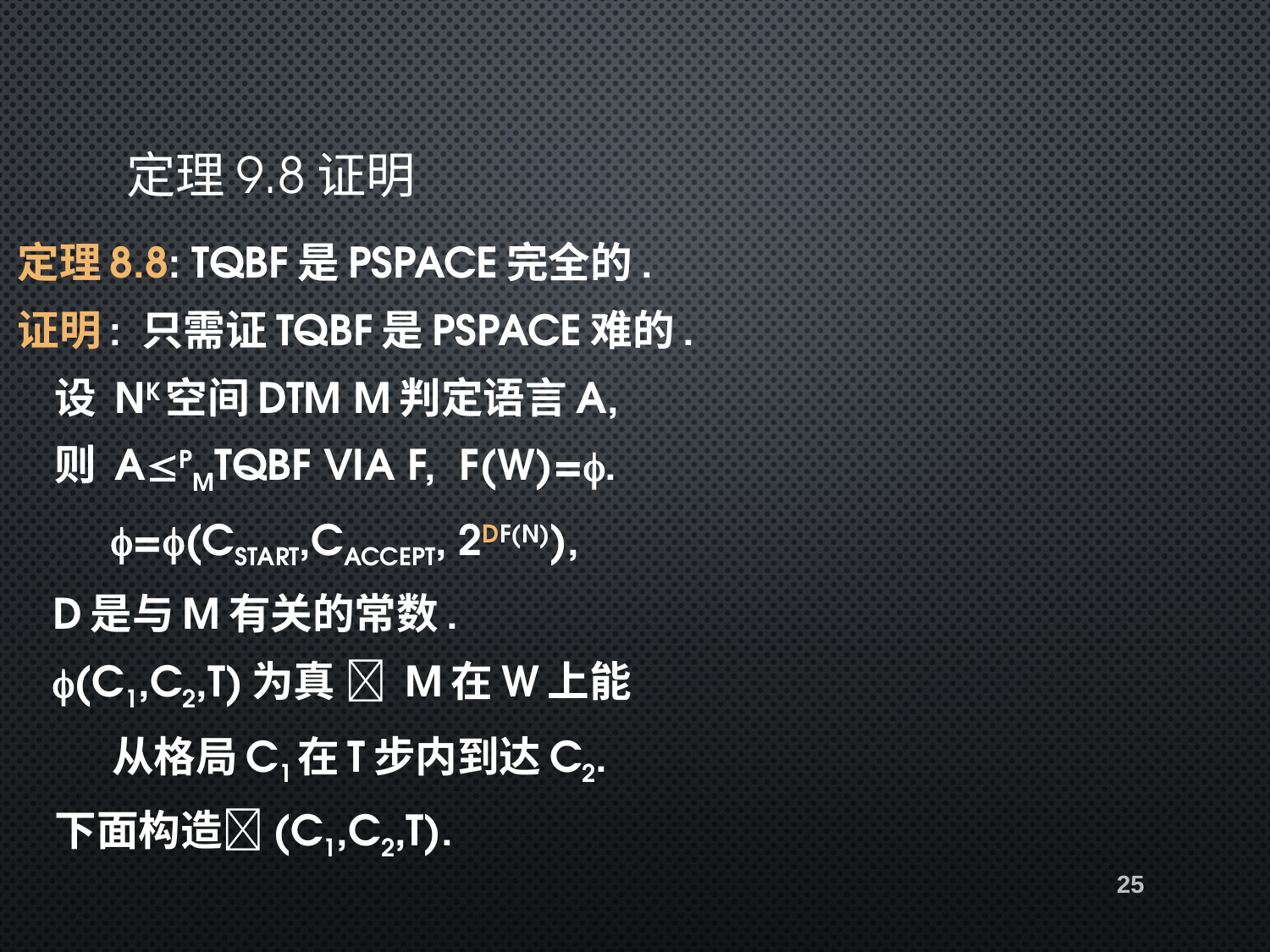

# 定理9.8证明
定理8.8: TQBF是PSPACE完全的.
证明: 只需证TQBF是PSPACE难的.
   设 nk空间DTM M判定语言A,
   则 A≤pmTQBF via f,  f(w)=φ.
        φ=φ(cstart,caccept, 2df(n)),
   d是与M有关的常数.
   φ(c1,c2,t)为真 ⇔ M在w上能
         从格局c1在t步内到达c2.
   下面构造φ(c1,c2,t).
25